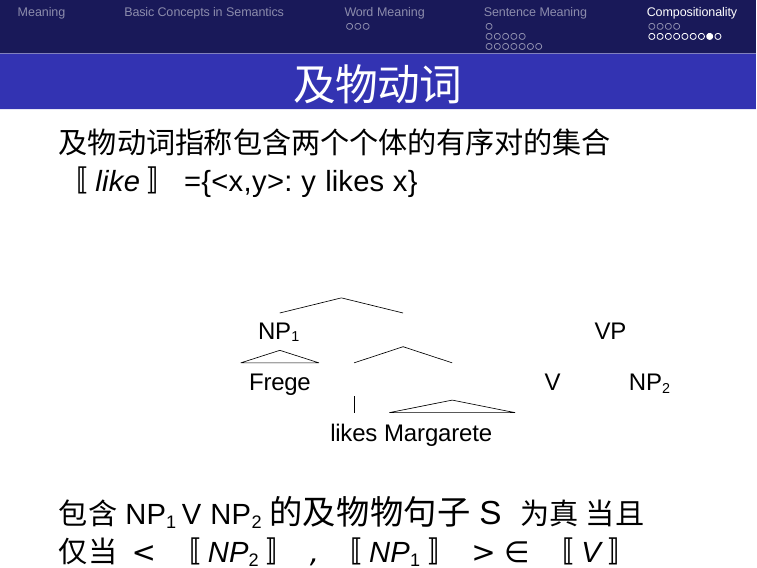

Meaning
Basic Concepts in Semantics
Word Meaning
Sentence Meaning
Compositionality

及物动词
及物动词指称包含两个个体的有序对的集合
〚like〛={<x,y>: y likes x}
		S

NP1	VP
Frege	V	NP2
likes Margarete

包含NP1 V NP2的及物物句子S  为真 当且仅当 < 〚NP2〛 , 〚NP1〛 > ∈ 〚V〛